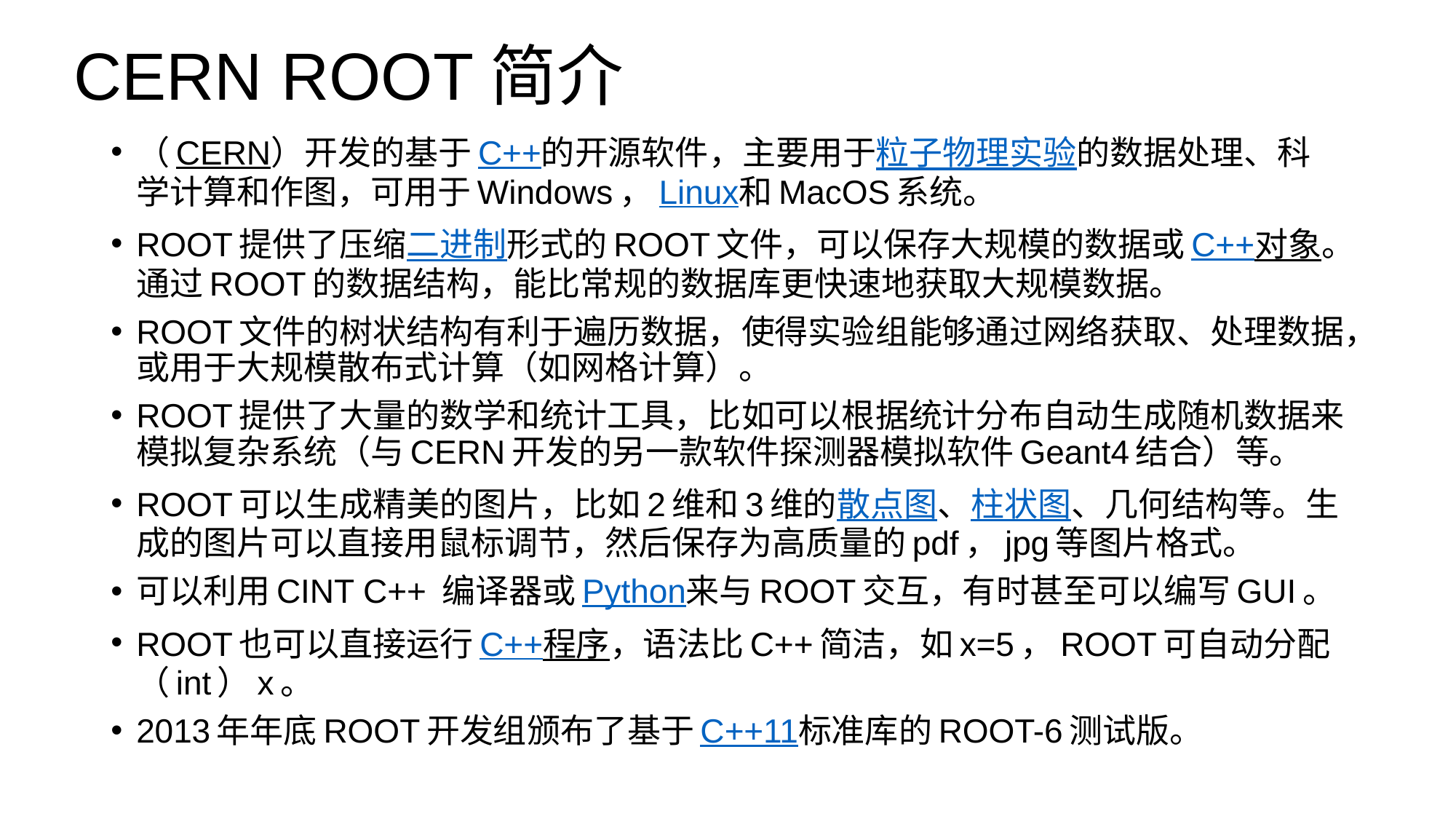

# CERN ROOT简介
（CERN）开发的基于C++的开源软件，主要用于粒子物理实验的数据处理、科学计算和作图，可用于Windows，Linux和MacOS系统。
ROOT提供了压缩二进制形式的ROOT文件，可以保存大规模的数据或C++对象。通过ROOT的数据结构，能比常规的数据库更快速地获取大规模数据。
ROOT文件的树状结构有利于遍历数据，使得实验组能够通过网络获取、处理数据，或用于大规模散布式计算（如网格计算）。
ROOT提供了大量的数学和统计工具，比如可以根据统计分布自动生成随机数据来模拟复杂系统（与CERN开发的另一款软件探测器模拟软件Geant4结合）等。
ROOT可以生成精美的图片，比如2维和3维的散点图、柱状图、几何结构等。生成的图片可以直接用鼠标调节，然后保存为高质量的pdf，jpg等图片格式。
可以利用CINT C++ 编译器或Python来与ROOT交互，有时甚至可以编写GUI。
ROOT也可以直接运行C++程序，语法比C++简洁，如x=5，ROOT可自动分配（int）x。
2013年年底ROOT开发组颁布了基于C++11标准库的ROOT-6测试版。